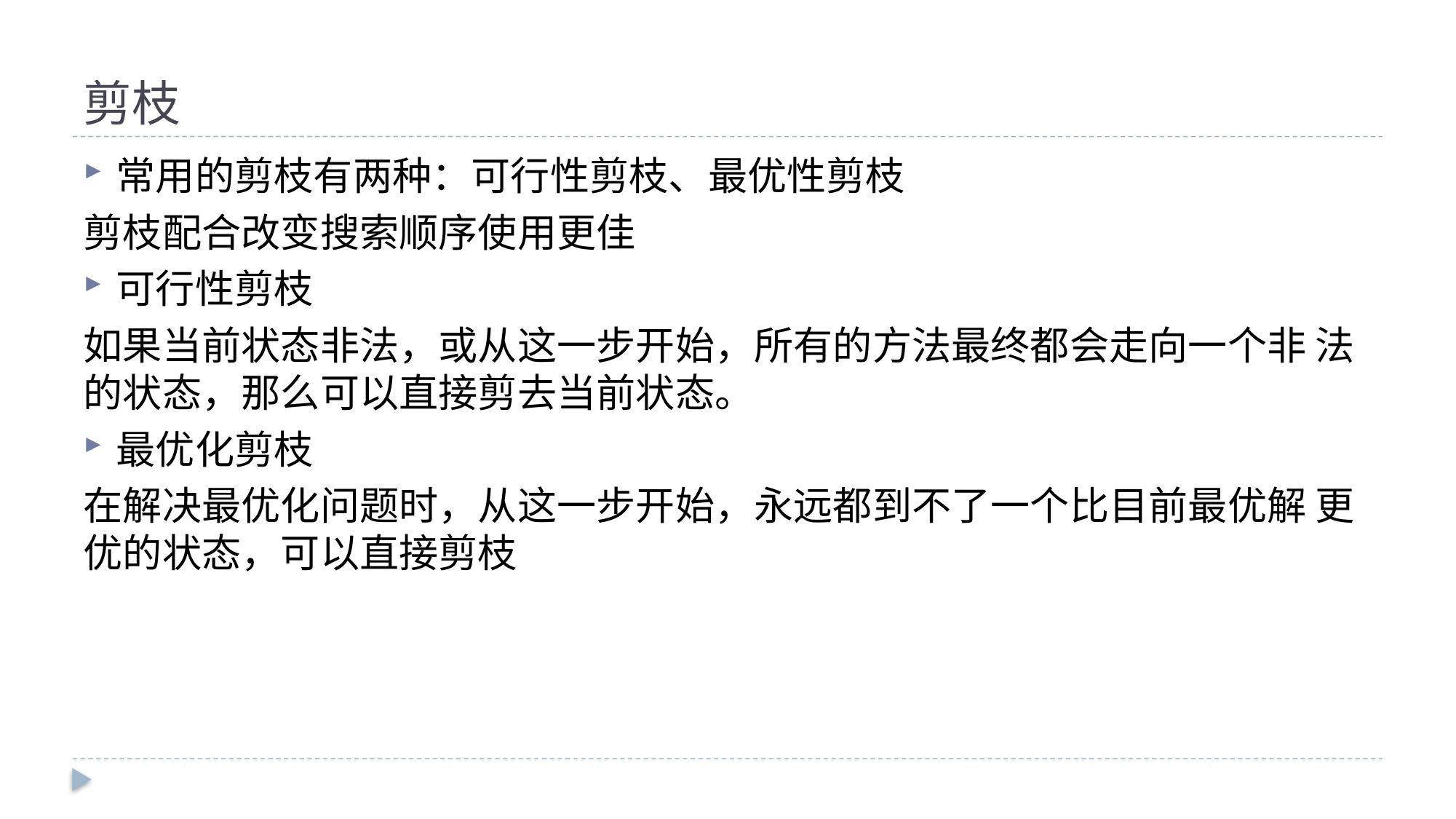

# 剪枝
常用的剪枝有两种：可行性剪枝、最优性剪枝
剪枝配合改变搜索顺序使用更佳
可行性剪枝
如果当前状态非法，或从这一步开始，所有的方法最终都会走向一个非 法的状态，那么可以直接剪去当前状态。
最优化剪枝
在解决最优化问题时，从这一步开始，永远都到不了一个比目前最优解 更优的状态，可以直接剪枝